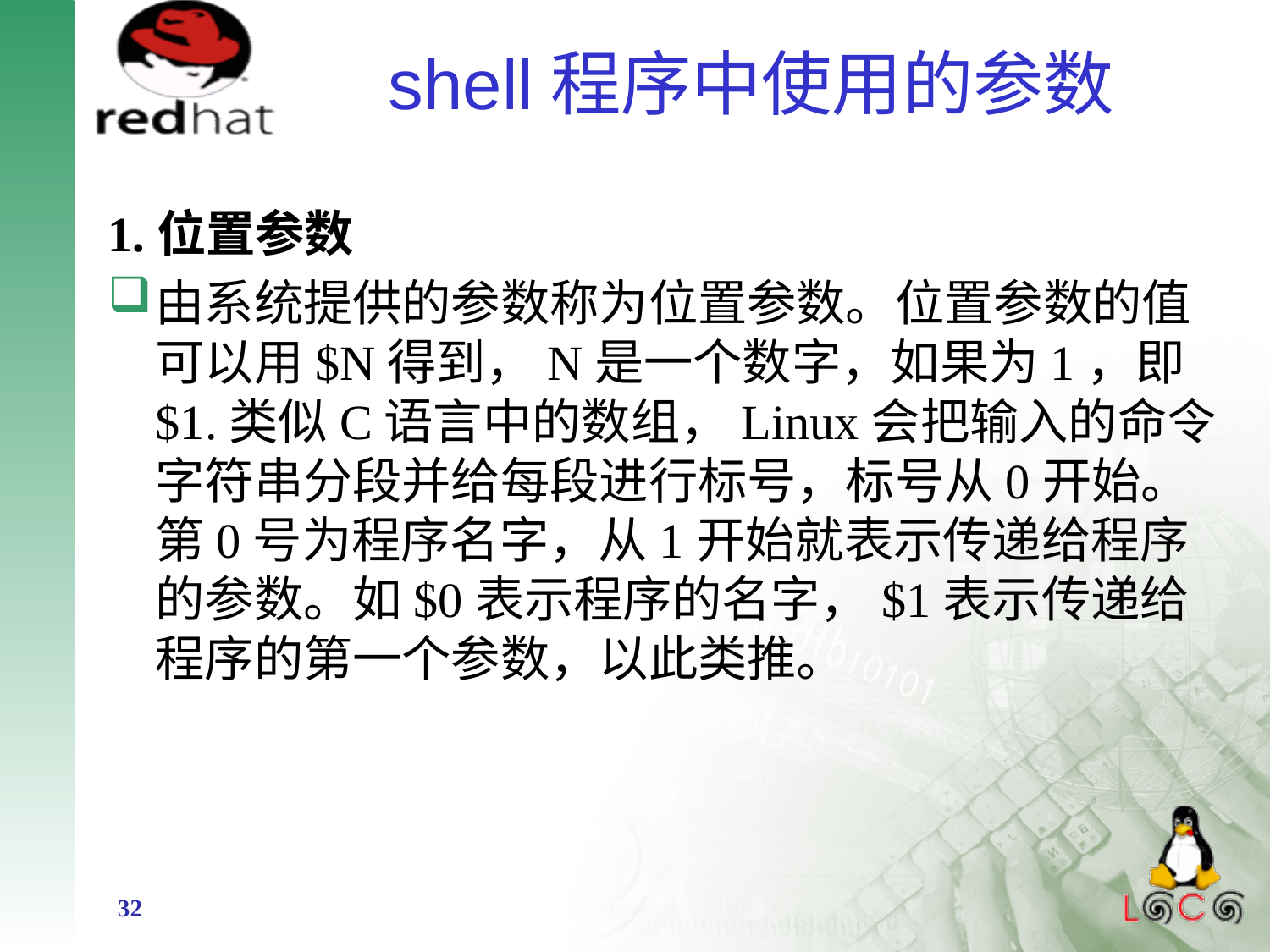

# shell程序中使用的参数
1.位置参数
由系统提供的参数称为位置参数。位置参数的值可以用$N得到，N是一个数字，如果为1，即$1.类似C语言中的数组，Linux会把输入的命令字符串分段并给每段进行标号，标号从0开始。第0号为程序名字，从1开始就表示传递给程序的参数。如$0表示程序的名字，$1表示传递给程序的第一个参数，以此类推。
32